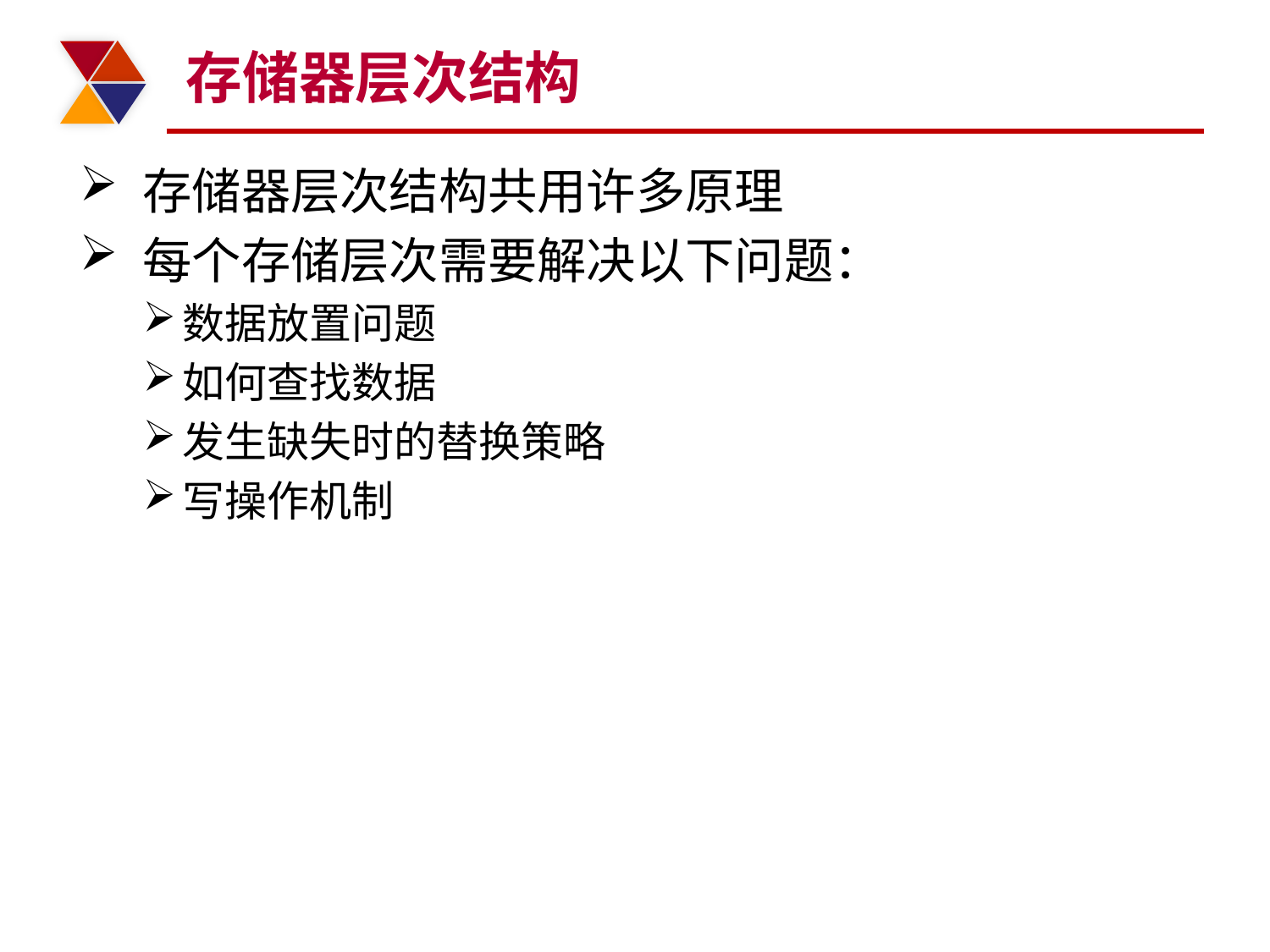

# 存储器层次结构
存储器层次结构共用许多原理
每个存储层次需要解决以下问题：
数据放置问题
如何查找数据
发生缺失时的替换策略
写操作机制